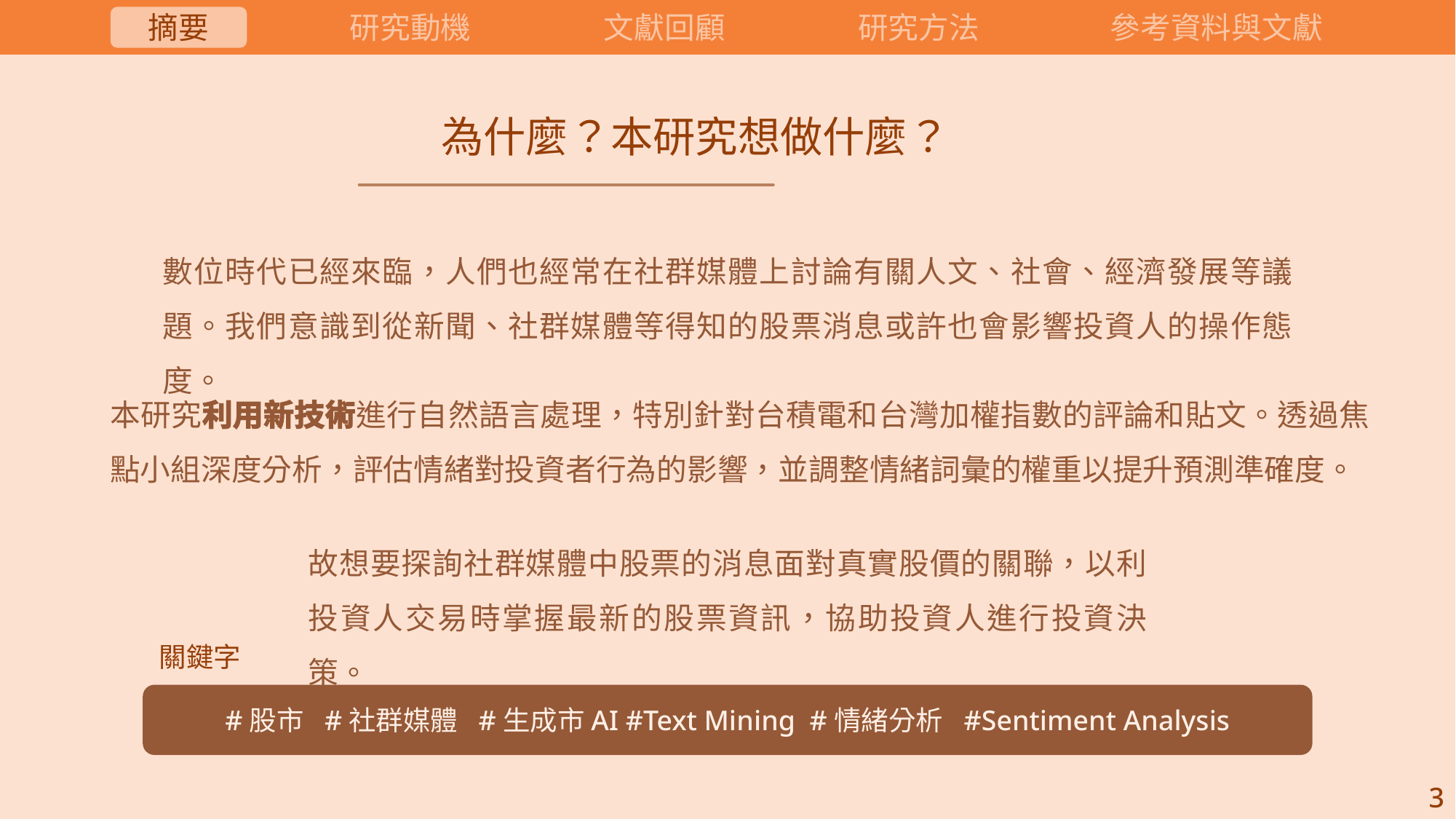

摘要
研究動機
文獻回顧
研究方法
參考資料與文獻

為什麼？本研究想做什麼？
數位時代已經來臨，人們也經常在社群媒體上討論有關人文、社會、經濟發展等議題。我們意識到從新聞、社群媒體等得知的股票消息或許也會影響投資人的操作態度。
本研究利用新技術進行自然語言處理，特別針對台積電和台灣加權指數的評論和貼文。透過焦點小組深度分析，評估情緒對投資者行為的影響，並調整情緒詞彙的權重以提升預測準確度。
故想要探詢社群媒體中股票的消息面對真實股價的關聯，以利投資人交易時掌握最新的股票資訊，協助投資人進行投資決策。
關鍵字

#股市  #社群媒體  #生成市AI #Text Mining  #情緒分析  #Sentiment Analysis
3